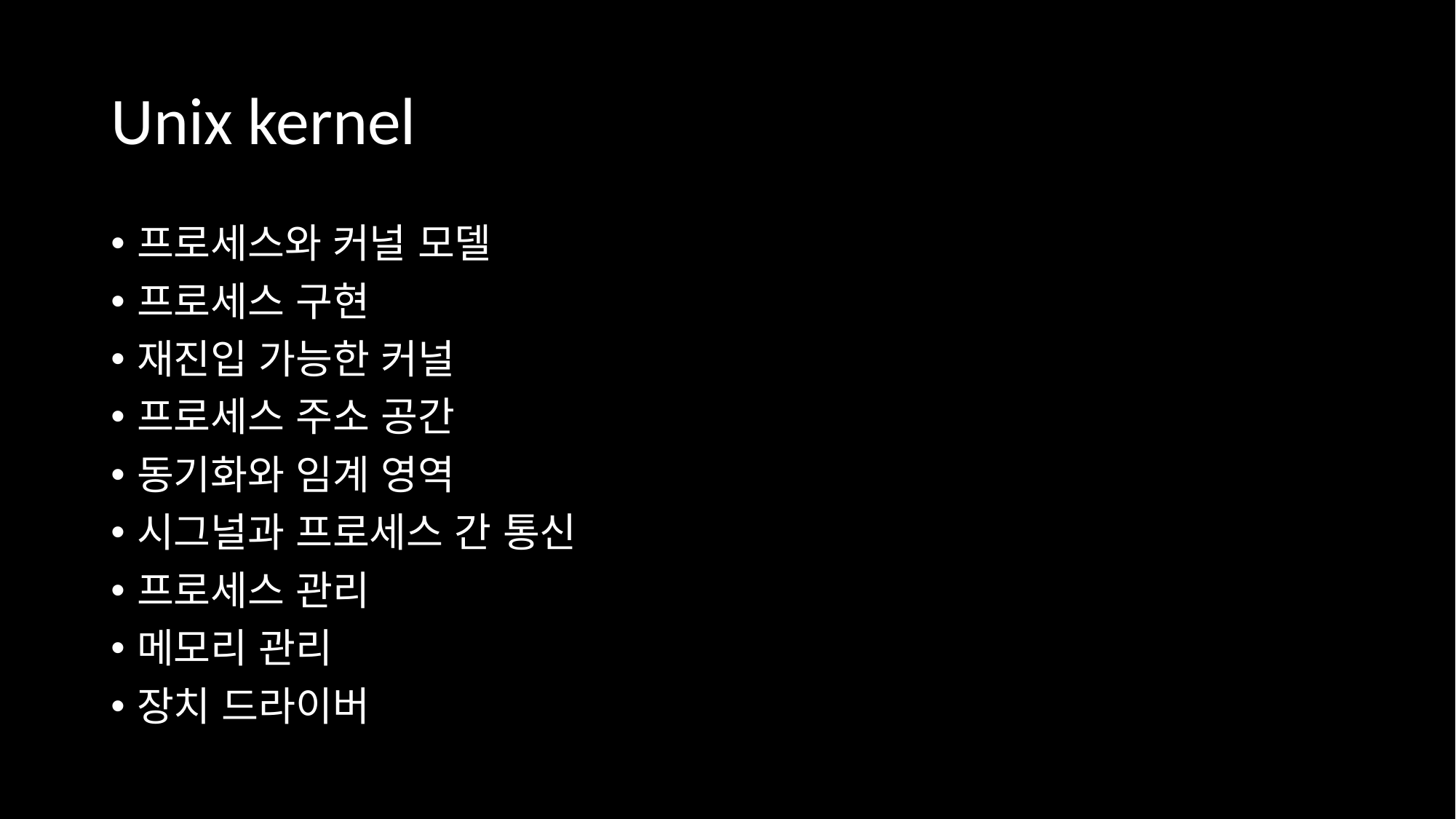

# Unix kernel
프로세스와 커널 모델
프로세스 구현
재진입 가능한 커널
프로세스 주소 공간
동기화와 임계 영역
시그널과 프로세스 간 통신
프로세스 관리
메모리 관리
장치 드라이버